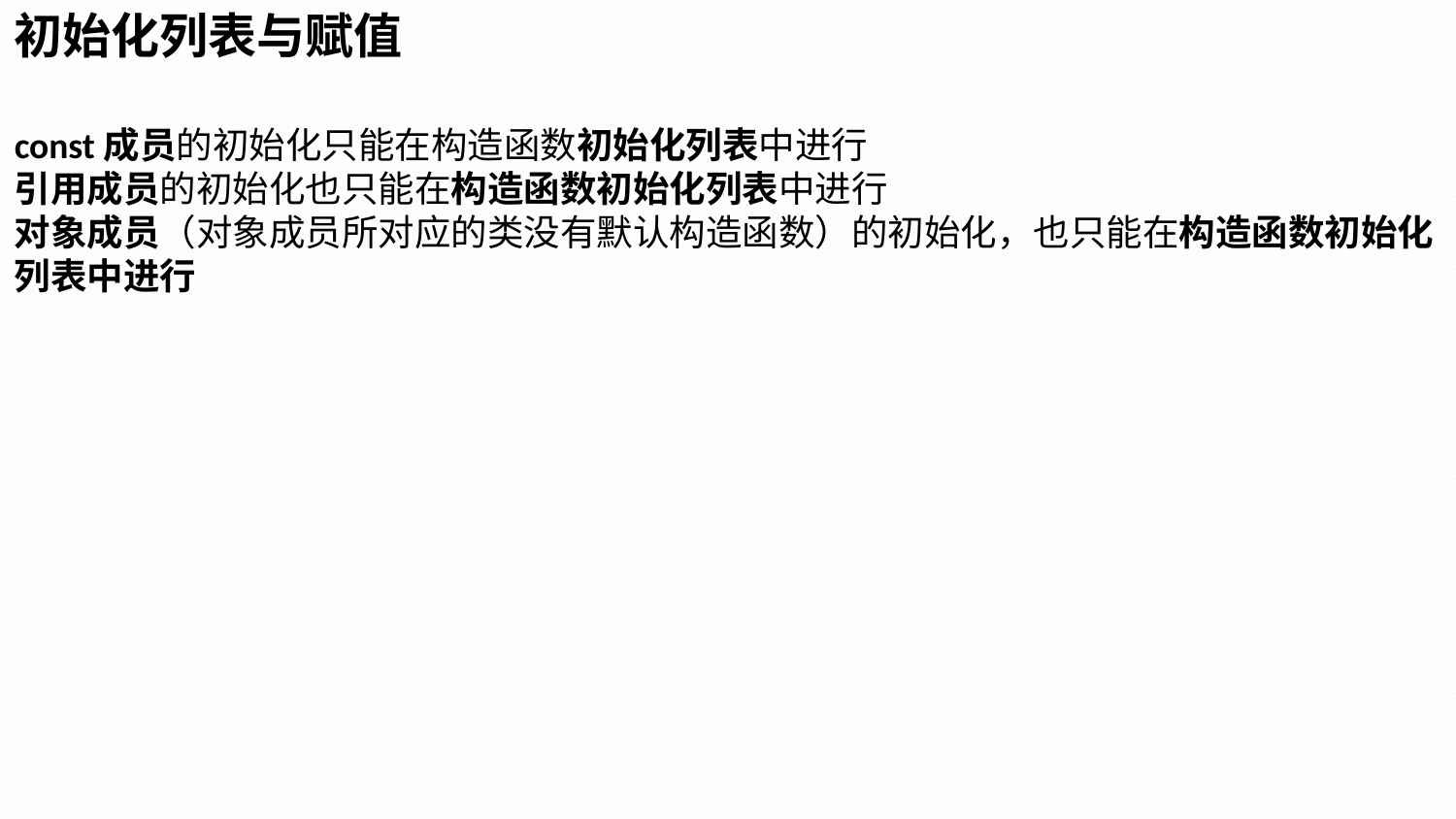

初始化列表与赋值

const成员的初始化只能在构造函数初始化列表中进行
引用成员的初始化也只能在构造函数初始化列表中进行
对象成员（对象成员所对应的类没有默认构造函数）的初始化，也只能在构造函数初始化列表中进行